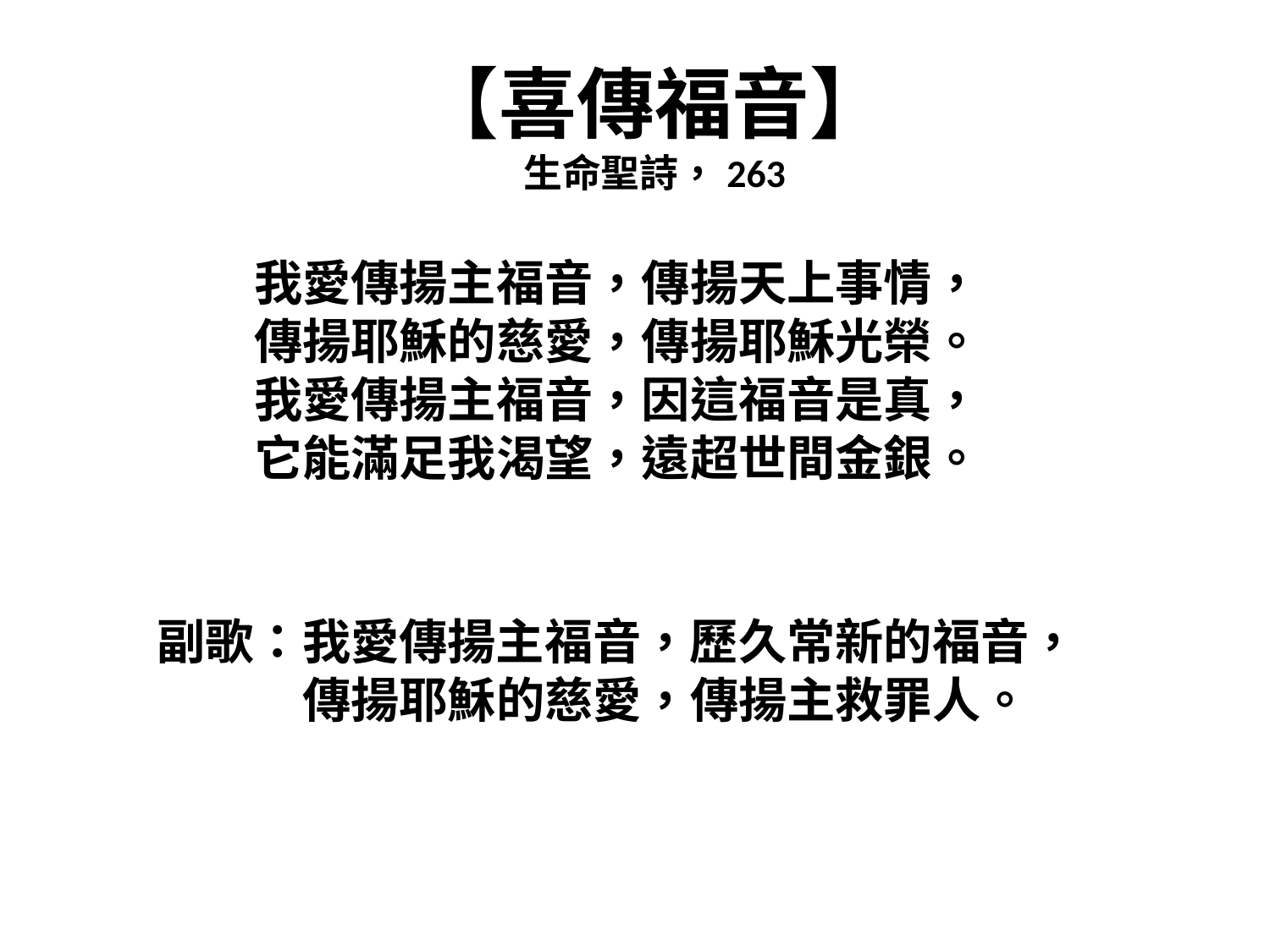

# 【喜傳福音】 生命聖詩，263
我愛傳揚主福音，傳揚天上事情，
傳揚耶穌的慈愛，傳揚耶穌光榮。
我愛傳揚主福音，因這福音是真，
它能滿足我渴望，遠超世間金銀。
副歌：我愛傳揚主福音，歷久常新的福音，
　　傳揚耶穌的慈愛，傳揚主救罪人。